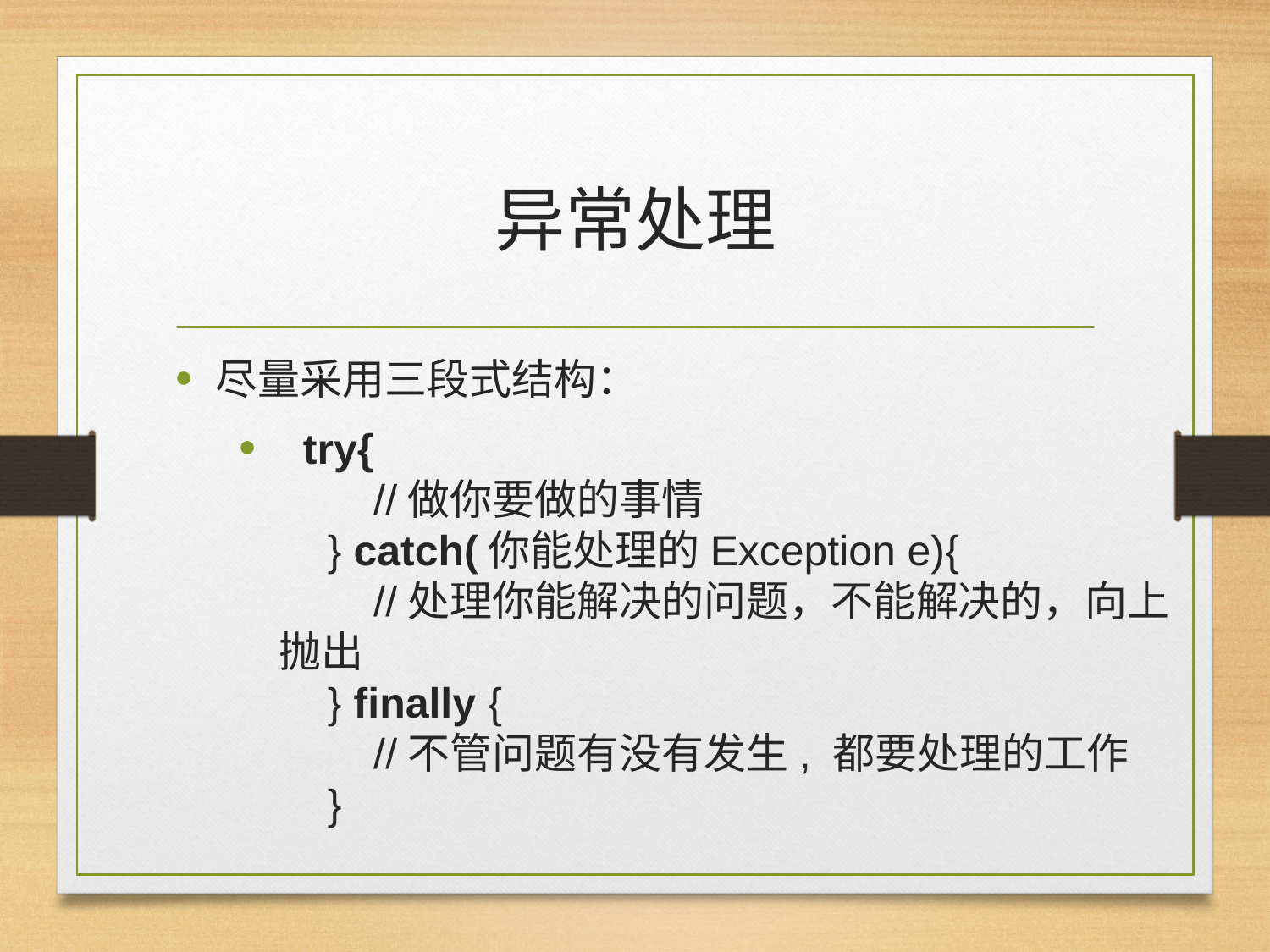

# 异常处理
尽量采用三段式结构：
  try{
        //做你要做的事情
    } catch(你能处理的Exception e){
        //处理你能解决的问题，不能解决的，向上抛出
    } finally {    
        //不管问题有没有发生, 都要处理的工作
    }